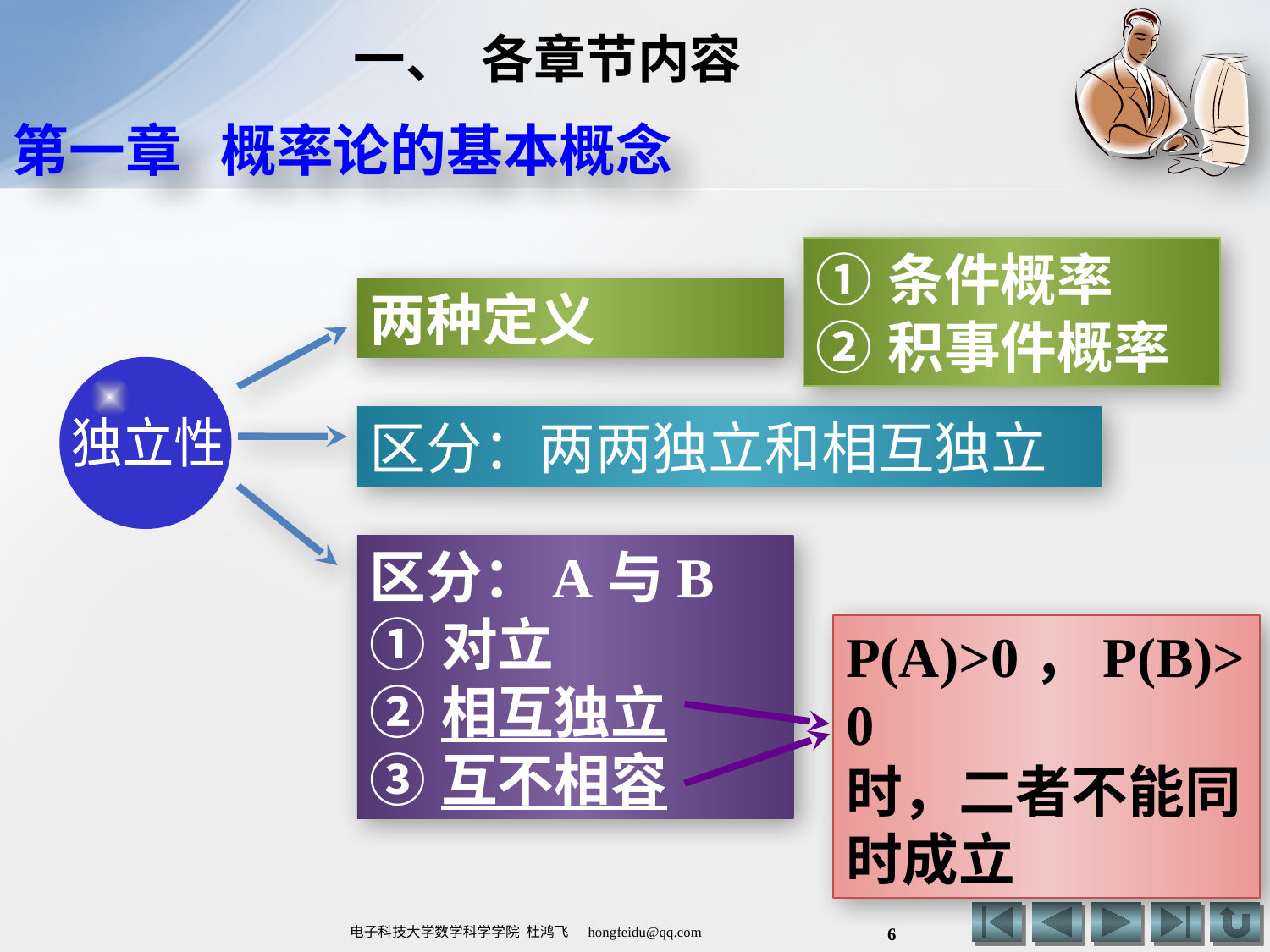

# 一、  各章节内容
第一章   概率论的基本概念
条件概率
积事件概率
两种定义

区分：两两独立和相互独立
独立性
区分：A与B
对立
相互独立
互不相容
P(A)>0，P(B)>0
时，二者不能同时成立
6